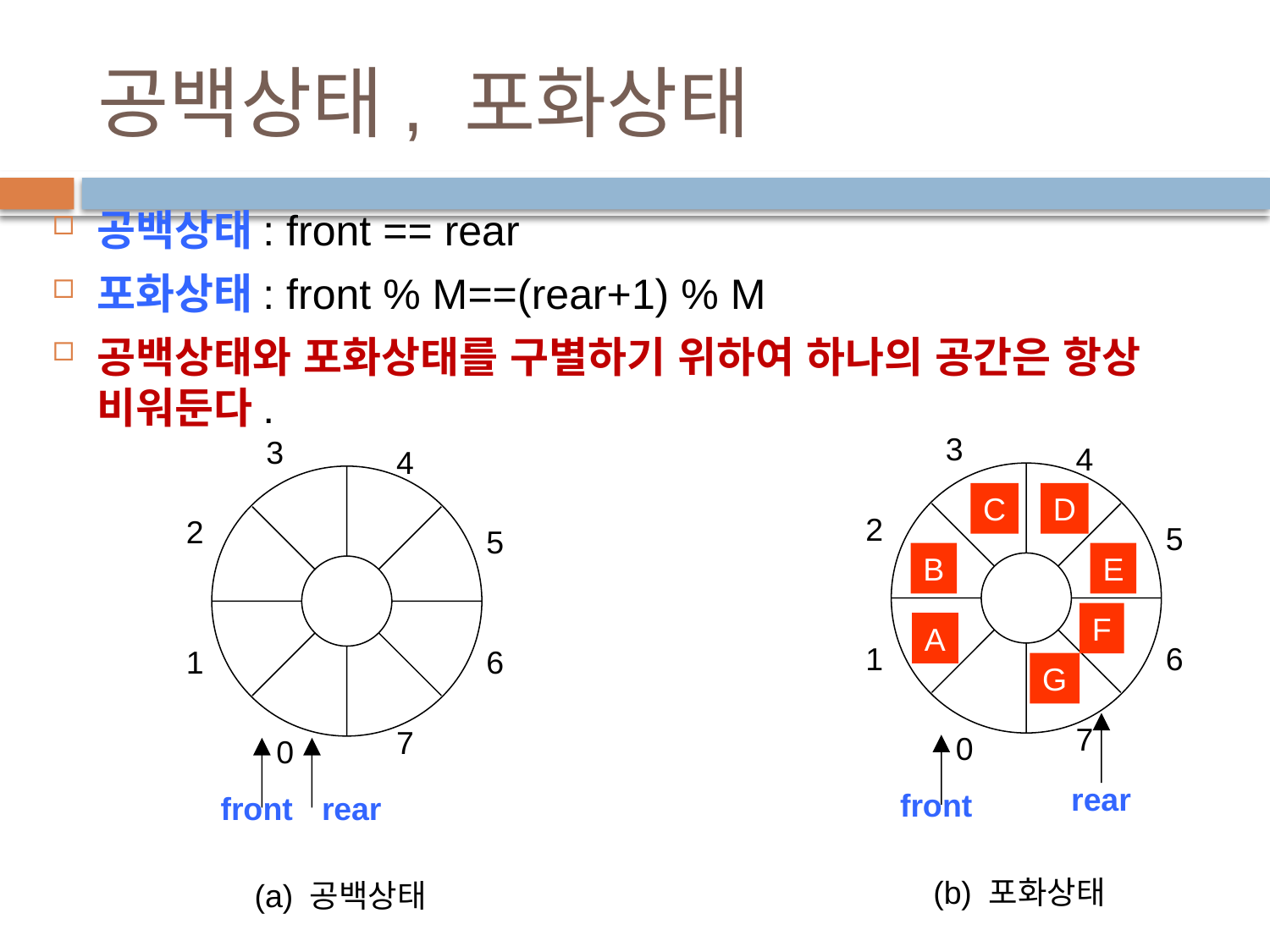

# 공백상태, 포화상태
공백상태: front == rear
포화상태: front % M==(rear+1) % M
공백상태와 포화상태를 구별하기 위하여 하나의 공간은 항상 비워둔다.
3
3
4
4

C
D
2
2
5
5
B
E
F
A
1
6
1
6
G
7

7
0
0

rear
front
front
rear
(b) 포화상태
(a) 공백상태